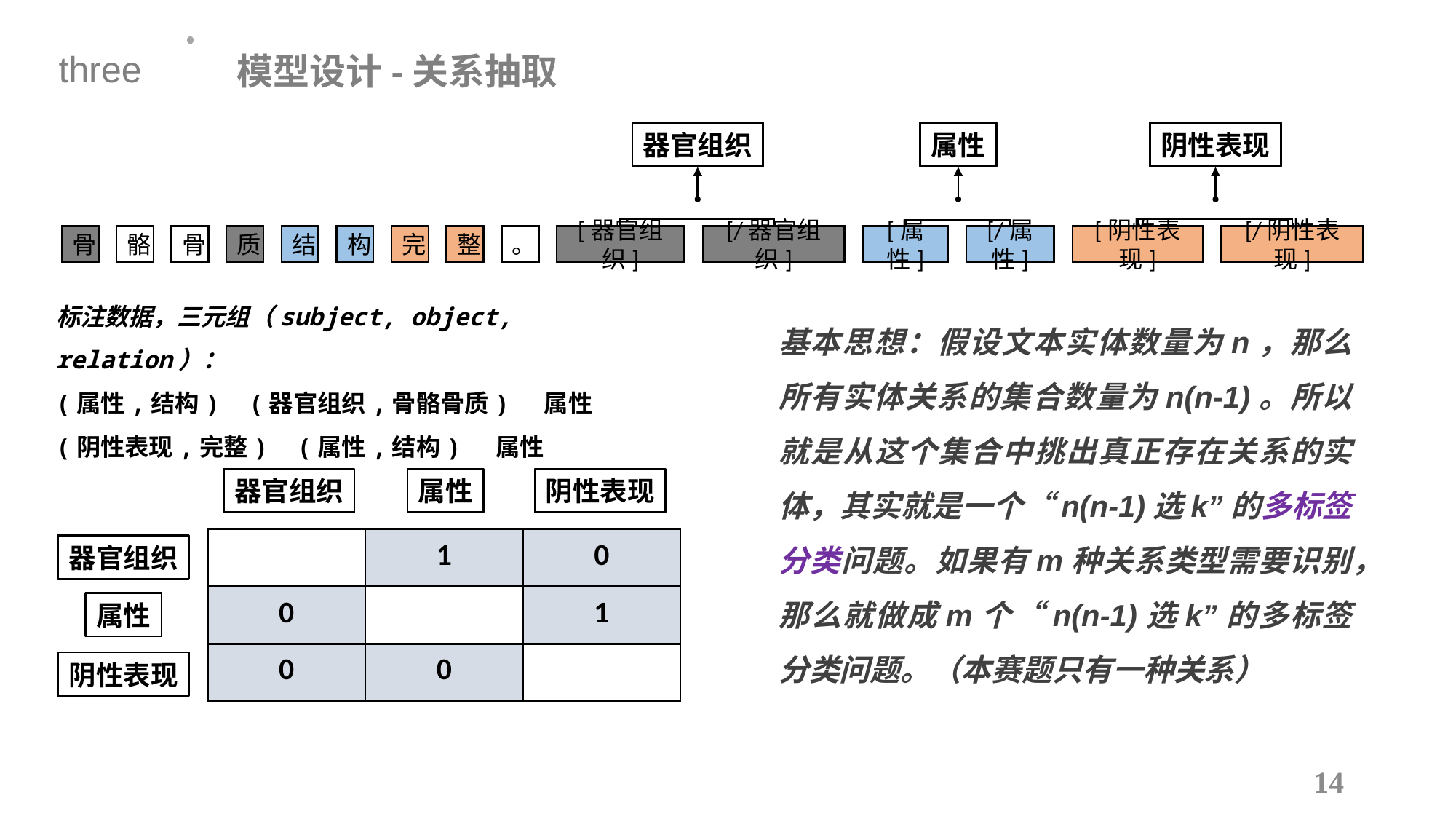

模型设计-关系抽取

three
器官组织
属性
阴性表现
骨
骼
骨
质
结
构
完
整
。
[器官组织]
[/器官组织]
[属性]
[/属性]
[阴性表现]
[/阴性表现]
标注数据，三元组（subject, object, relation）：
(属性,结构)  (器官组织,骨骼骨质)  属性
(阴性表现,完整)  (属性,结构)  属性
基本思想：假设文本实体数量为n，那么所有实体关系的集合数量为n(n-1)。所以就是从这个集合中挑出真正存在关系的实体，其实就是一个“n(n-1)选k”的多标签分类问题。如果有m种关系类型需要识别，那么就做成m个“n(n-1)选k”的多标签分类问题。（本赛题只有一种关系）
器官组织
属性
阴性表现
|  | 1 | 0 |
| --- | --- | --- |
| 0 |  | 1 |
| 0 | 0 |  |
器官组织
属性
阴性表现
14